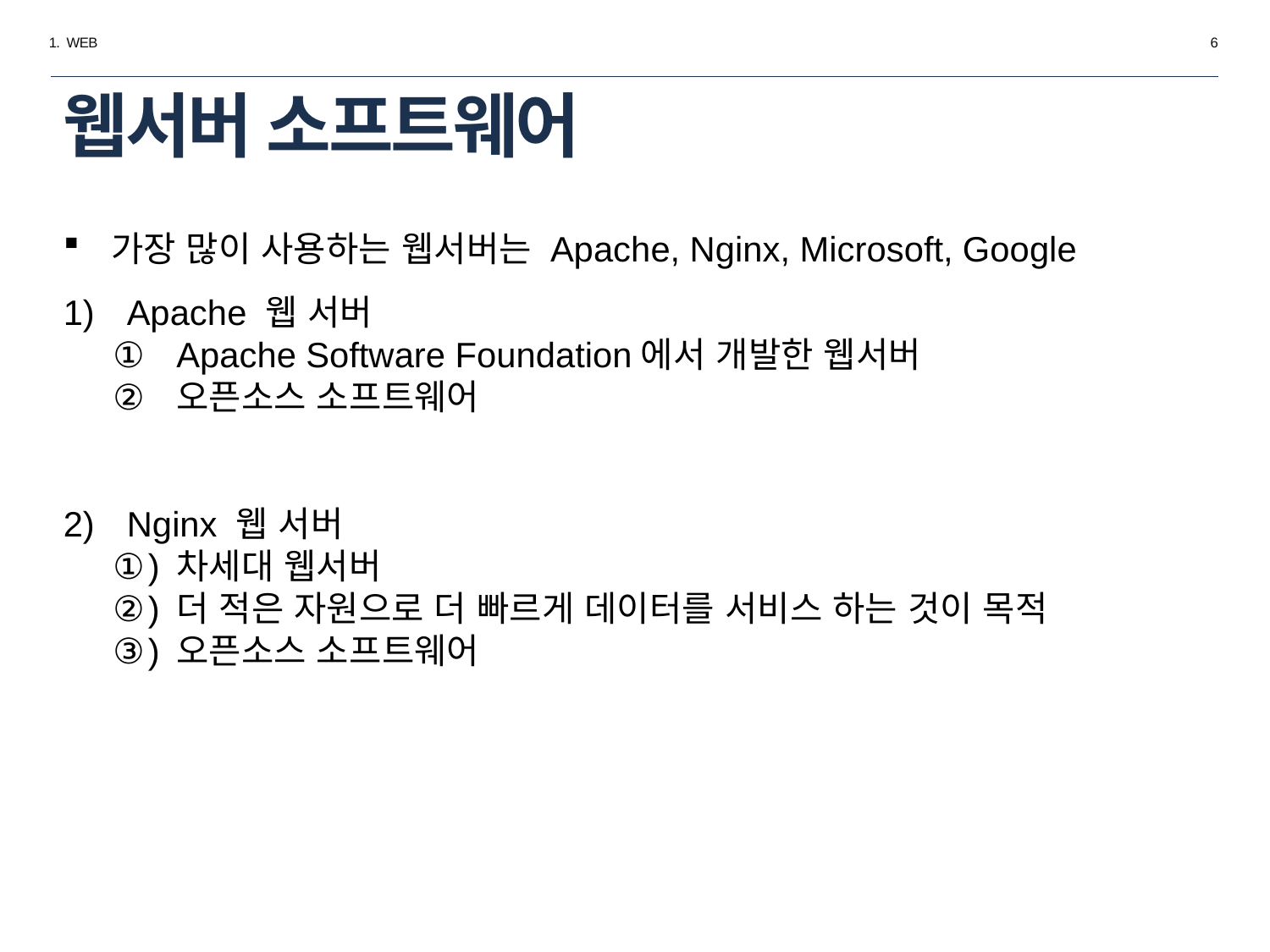

1.  WEB
6
# 웹서버 소프트웨어
가장 많이 사용하는 웹서버는 Apache, Nginx, Microsoft, Google
Apache 웹 서버
Apache Software Foundation에서 개발한 웹서버
오픈소스 소프트웨어

Nginx 웹 서버
차세대 웹서버
더 적은 자원으로 더 빠르게 데이터를 서비스 하는 것이 목적
오픈소스 소프트웨어